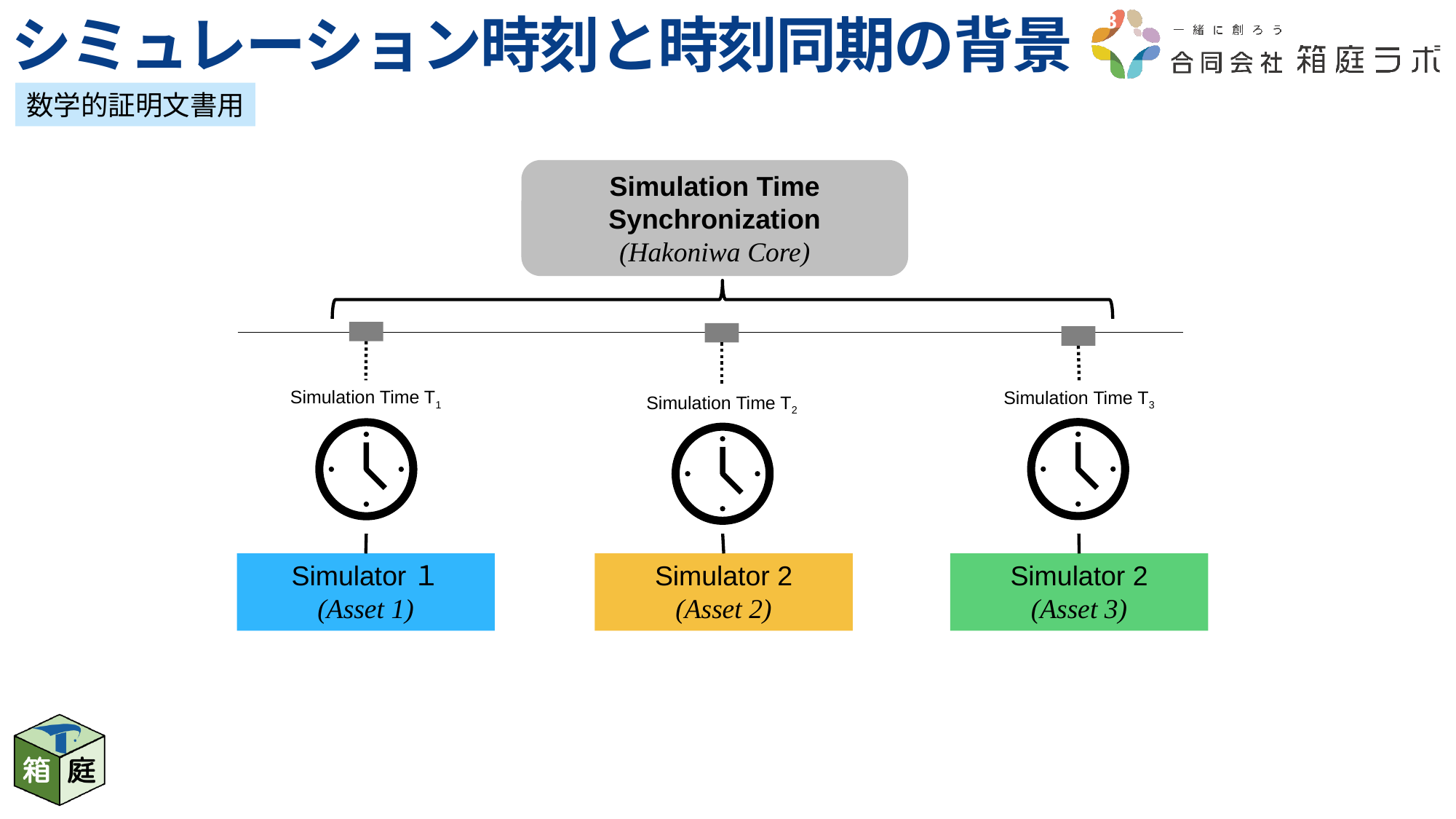

# シミュレーション時刻と時刻同期の背景

3
数学的証明文書用
Simulation Time
Synchronization
(Hakoniwa Core)

Simulation Time T1
Simulation Time T3
Simulation Time T2

Simulator１
(Asset 1)
Simulator 2
(Asset 2)
Simulator 2
(Asset 3)